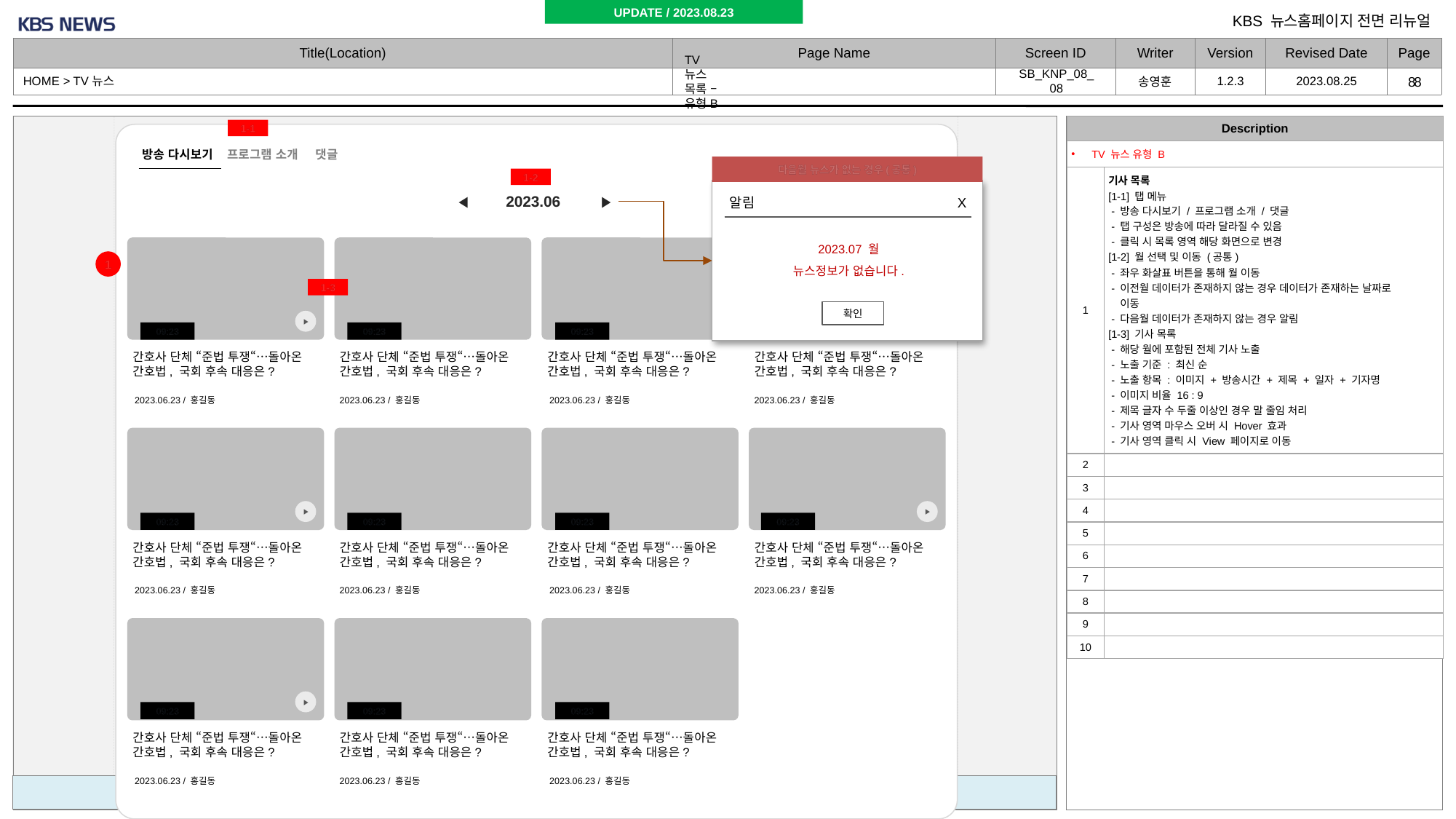

UPDATE / 2023.08.23
HOME > TV뉴스
SB_KNP_08_08
# TV 뉴스 목록 – 유형B
| Description |  |
| --- | --- |
| TV 뉴스 유형 B |  |
| 1 | 기사 목록 [1-1] 탭 메뉴 - 방송 다시보기 / 프로그램 소개 / 댓글 - 탭 구성은 방송에 따라 달라질 수 있음 - 클릭 시 목록 영역 해당 화면으로 변경 [1-2] 월 선택 및 이동 (공통) - 좌우 화살표 버튼을 통해 월 이동 - 이전월 데이터가 존재하지 않는 경우 데이터가 존재하는 날짜로 이동 - 다음월 데이터가 존재하지 않는 경우 알림 [1-3] 기사 목록 - 해당 월에 포함된 전체 기사 노출 - 노출 기준 : 최신 순 - 노출 항목 : 이미지 + 방송시간 + 제목 + 일자 + 기자명 - 이미지 비율 16 : 9 - 제목 글자 수 두줄 이상인 경우 말 줄임 처리 - 기사 영역 마우스 오버 시 Hover 효과 - 기사 영역 클릭 시 View 페이지로 이동 |
| 2 |  |
| 3 |  |
| 4 |  |
| 5 |  |
| 6 |  |
| 7 |  |
| 8 |  |
| 9 |  |
| 10 |  |
1-1

방송 다시보기    프로그램 소개     댓글
다음월 뉴스가 없는 경우(공통)
1-2

알림
X
2023.07 월
뉴스정보가 없습니다.
확인
◀
2023.06
▶

1
1-3
 ▶
 ▶
09:23
09:23
09:23
간호사 단체 “준법 투쟁“…돌아온 간호법, 국회 후속 대응은?
간호사 단체 “준법 투쟁“…돌아온 간호법, 국회 후속 대응은?
간호사 단체 “준법 투쟁“…돌아온 간호법, 국회 후속 대응은?
간호사 단체 “준법 투쟁“…돌아온 간호법, 국회 후속 대응은?
2023.06.23 / 홍길동
2023.06.23 / 홍길동
2023.06.23 / 홍길동
2023.06.23 / 홍길동

 ▶
 ▶
09:23
09:23
09:23
09:23
간호사 단체 “준법 투쟁“…돌아온 간호법, 국회 후속 대응은?
간호사 단체 “준법 투쟁“…돌아온 간호법, 국회 후속 대응은?
간호사 단체 “준법 투쟁“…돌아온 간호법, 국회 후속 대응은?
간호사 단체 “준법 투쟁“…돌아온 간호법, 국회 후속 대응은?
2023.06.23 / 홍길동
2023.06.23 / 홍길동
2023.06.23 / 홍길동
2023.06.23 / 홍길동

 ▶
09:23
09:23
09:23
간호사 단체 “준법 투쟁“…돌아온 간호법, 국회 후속 대응은?
간호사 단체 “준법 투쟁“…돌아온 간호법, 국회 후속 대응은?
간호사 단체 “준법 투쟁“…돌아온 간호법, 국회 후속 대응은?
2023.06.23 / 홍길동
2023.06.23 / 홍길동
2023.06.23 / 홍길동